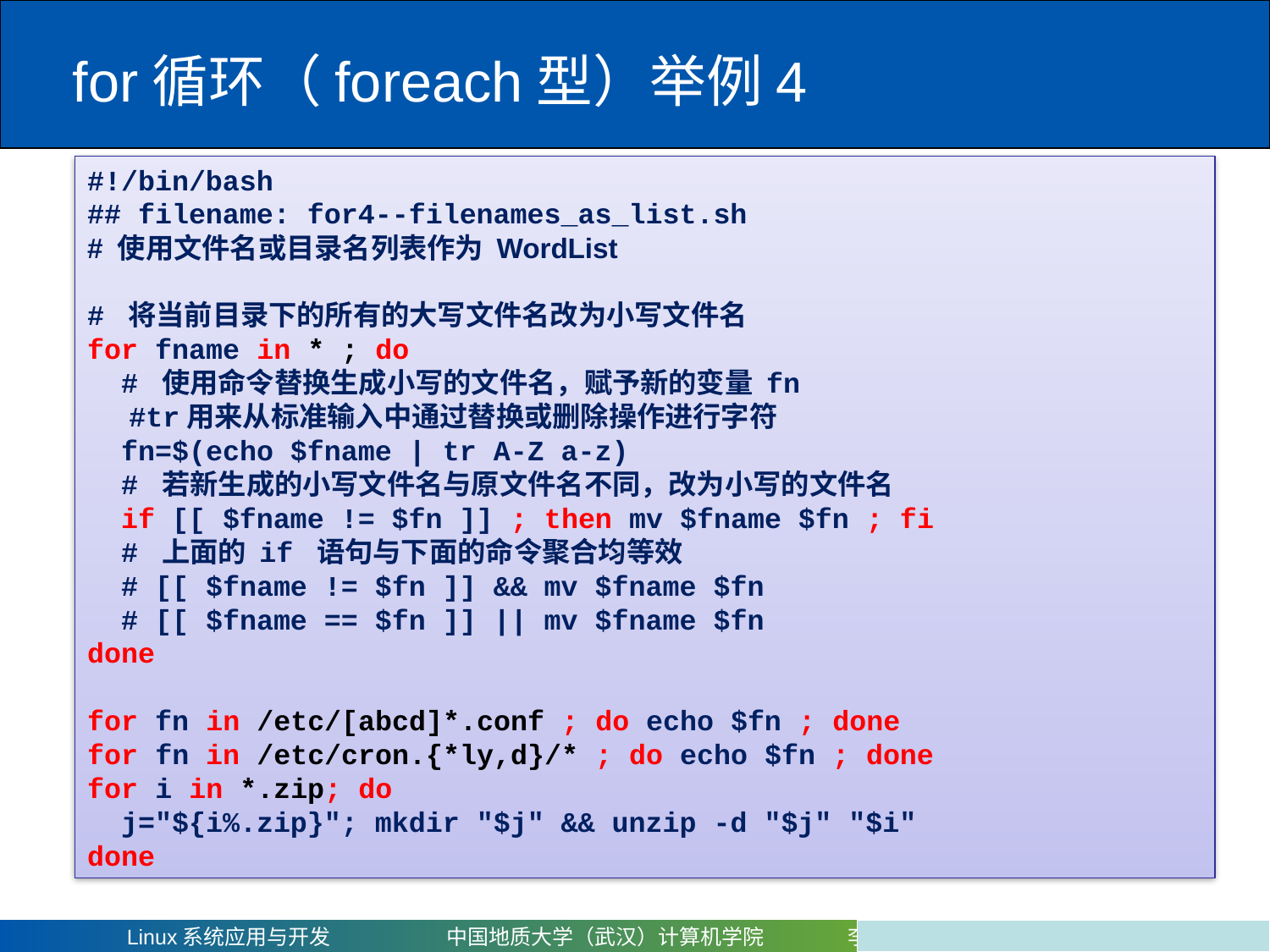

# for循环（foreach型）举例4
#!/bin/bash
## filename: for4--filenames_as_list.sh
# 使用文件名或目录名列表作为 WordList

# 将当前目录下的所有的大写文件名改为小写文件名
for fname in * ; do
  # 使用命令替换生成小写的文件名，赋予新的变量 fn
   #tr用来从标准输入中通过替换或删除操作进行字符
  fn=$(echo $fname | tr A-Z a-z)
  # 若新生成的小写文件名与原文件名不同，改为小写的文件名
  if [[ $fname != $fn ]] ; then mv $fname $fn ; fi
  # 上面的 if 语句与下面的命令聚合均等效
  # [[ $fname != $fn ]] && mv $fname $fn
  # [[ $fname == $fn ]] || mv $fname $fn
done

for fn in /etc/[abcd]*.conf ; do echo $fn ; done
for fn in /etc/cron.{*ly,d}/* ; do echo $fn ; done
for i in *.zip; do
  j="${i%.zip}"; mkdir "$j" && unzip -d "$j" "$i"
done